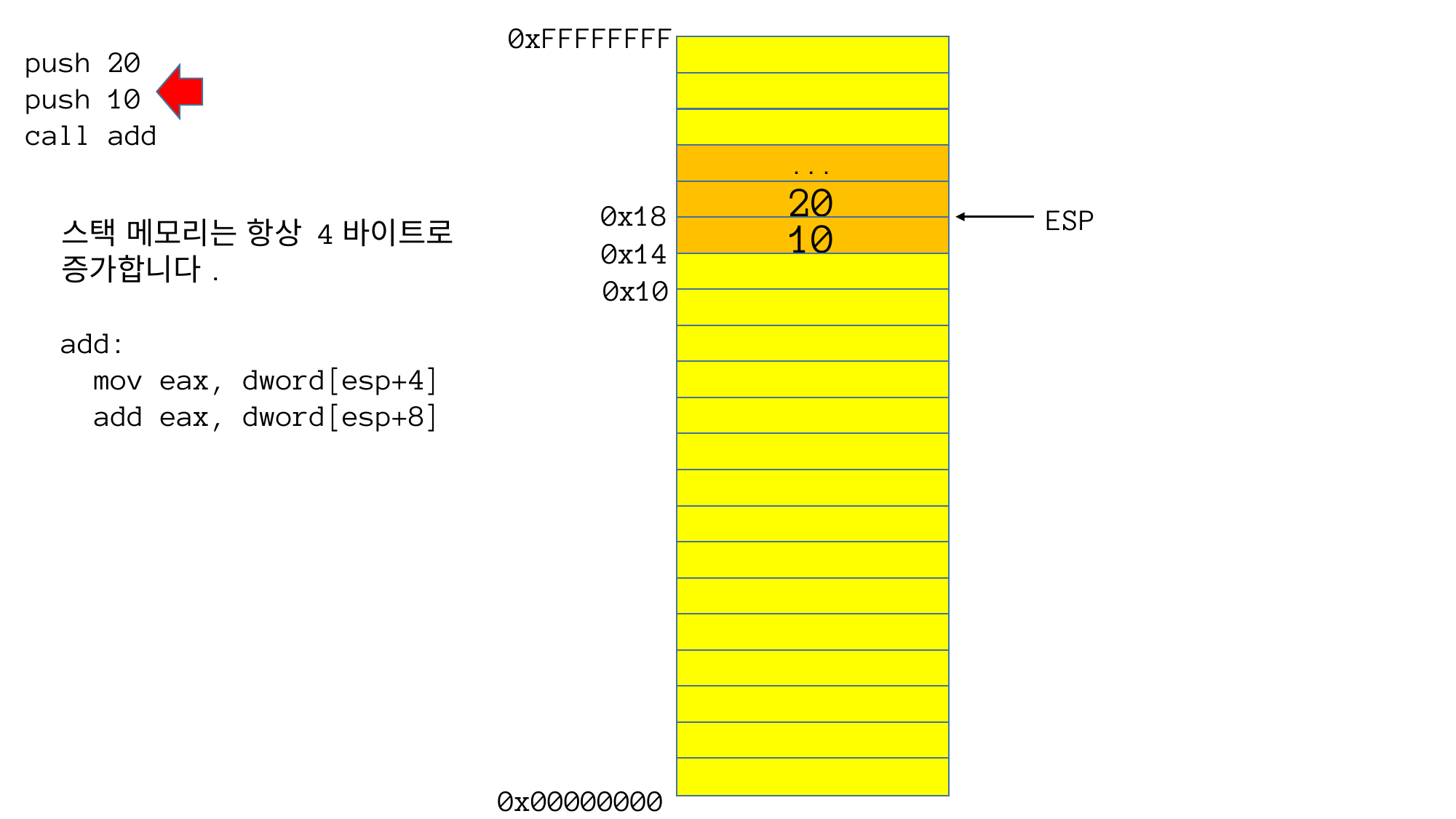

0xFFFFFFFF
push 20
push 10
call add

...
20
0x18
ESP
스택 메모리는 항상 4바이트로
증가합니다.

add:
  mov eax, dword[esp+4]
  add eax, dword[esp+8]
10
0x14

0x10

0x00000000